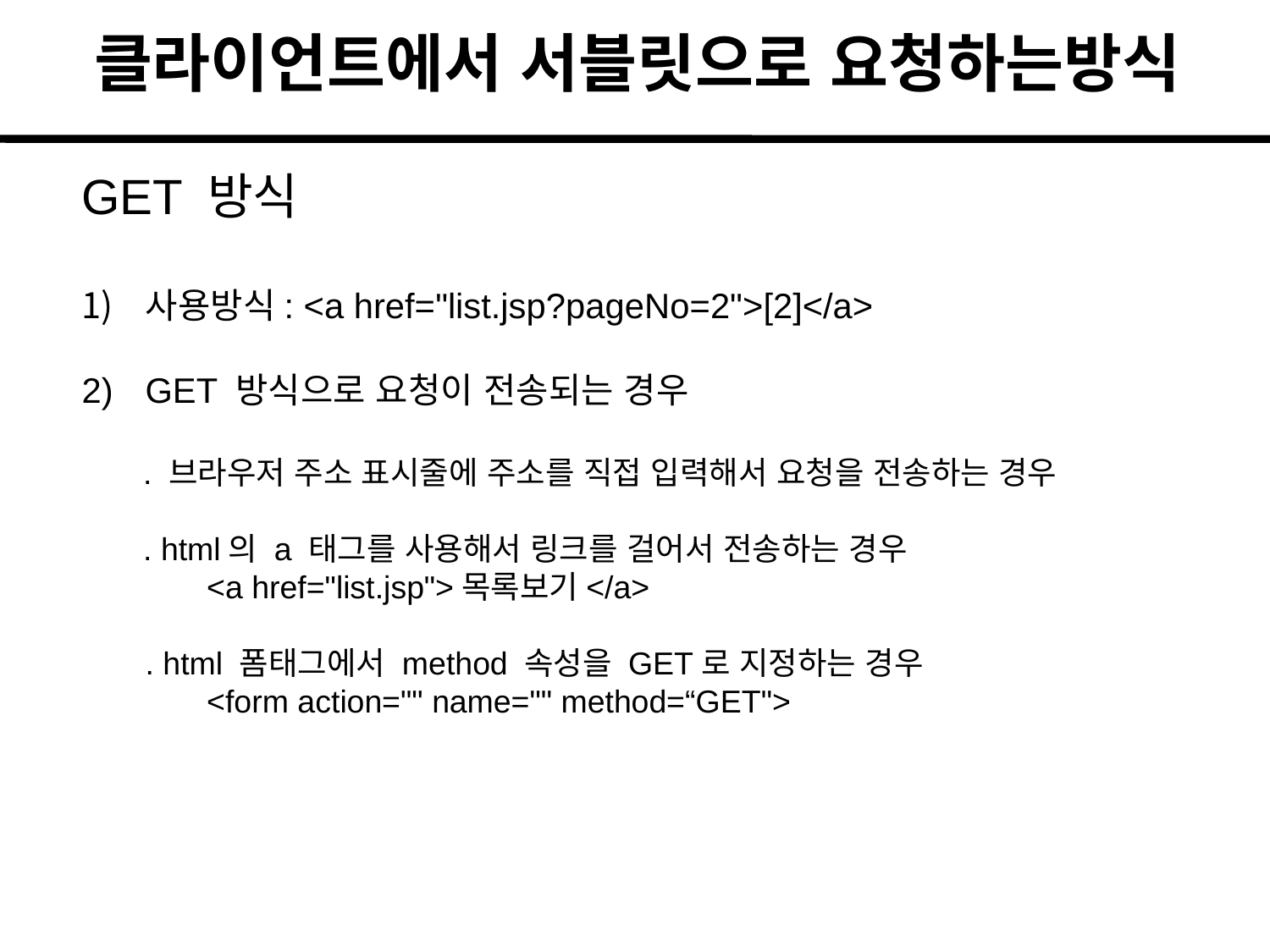

클라이언트에서 서블릿으로 요청하는방식
GET 방식

사용방식: <a href="list.jsp?pageNo=2">[2]</a>

GET 방식으로 요청이 전송되는 경우

. 브라우저 주소 표시줄에 주소를 직접 입력해서 요청을 전송하는 경우

. html의 a 태그를 사용해서 링크를 걸어서 전송하는 경우
<a href="list.jsp">목록보기</a>

. html 폼태그에서 method 속성을 GET로 지정하는 경우
<form action="" name="" method=“GET">